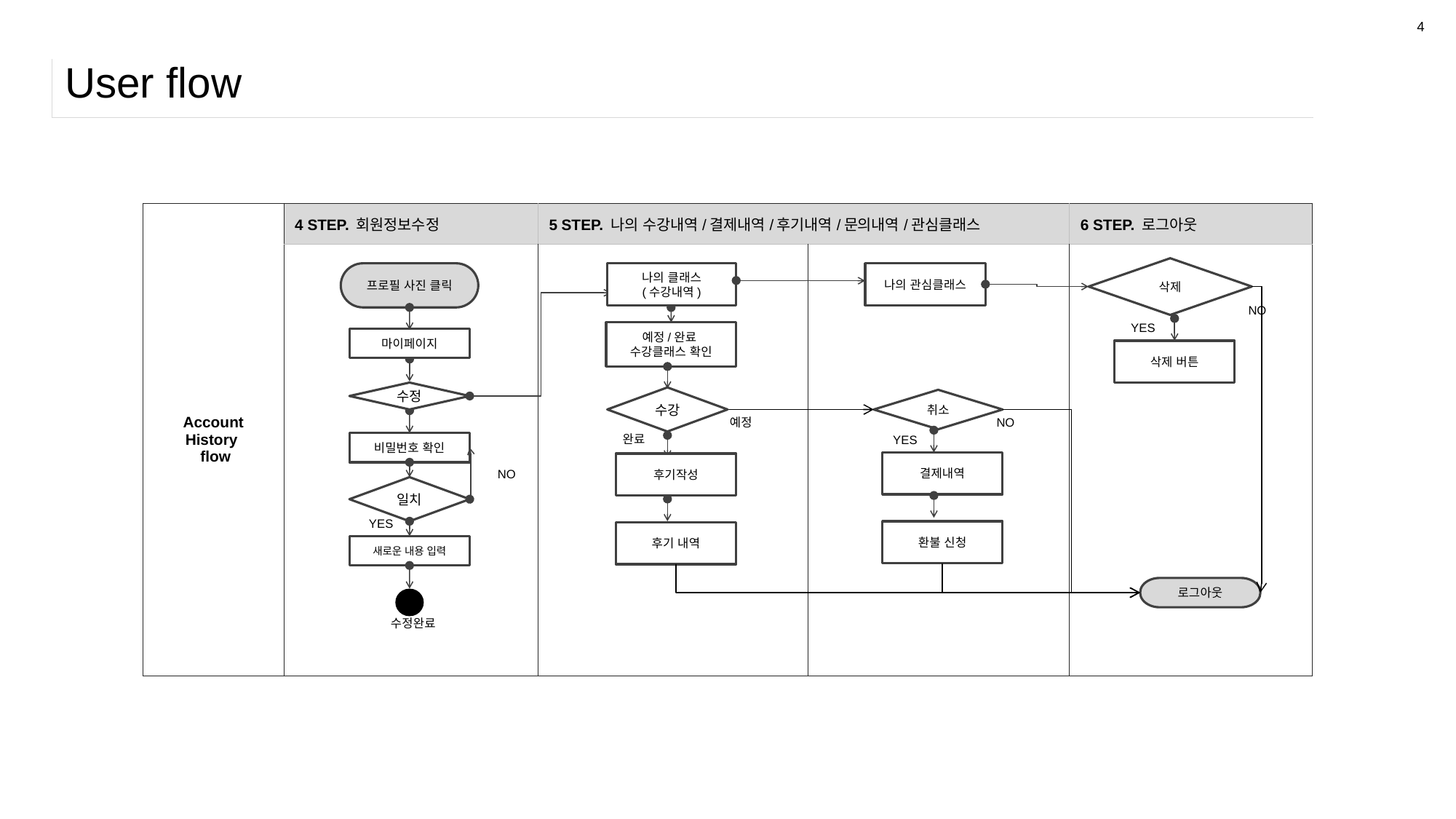

4
# User flow
| Account History flow | 4 STEP. 회원정보수정 | 5 STEP. 나의 수강내역/결제내역/후기내역/문의내역/관심클래스 |  | 6 STEP. 로그아웃 |
| --- | --- | --- | --- | --- |
|  |  |  |  |  |
삭제
프로필 사진 클릭
나의 클래스
(수강내역)
나의 관심클래스
NO
YES
예정/완료
수강클래스 확인
마이페이지
삭제 버튼
수정
수강
취소
예정
NO
완료
YES
비밀번호 확인
결제내역
후기작성
NO
일치
YES
환불 신청
후기 내역
새로운 내용 입력
로그아웃

수정완료